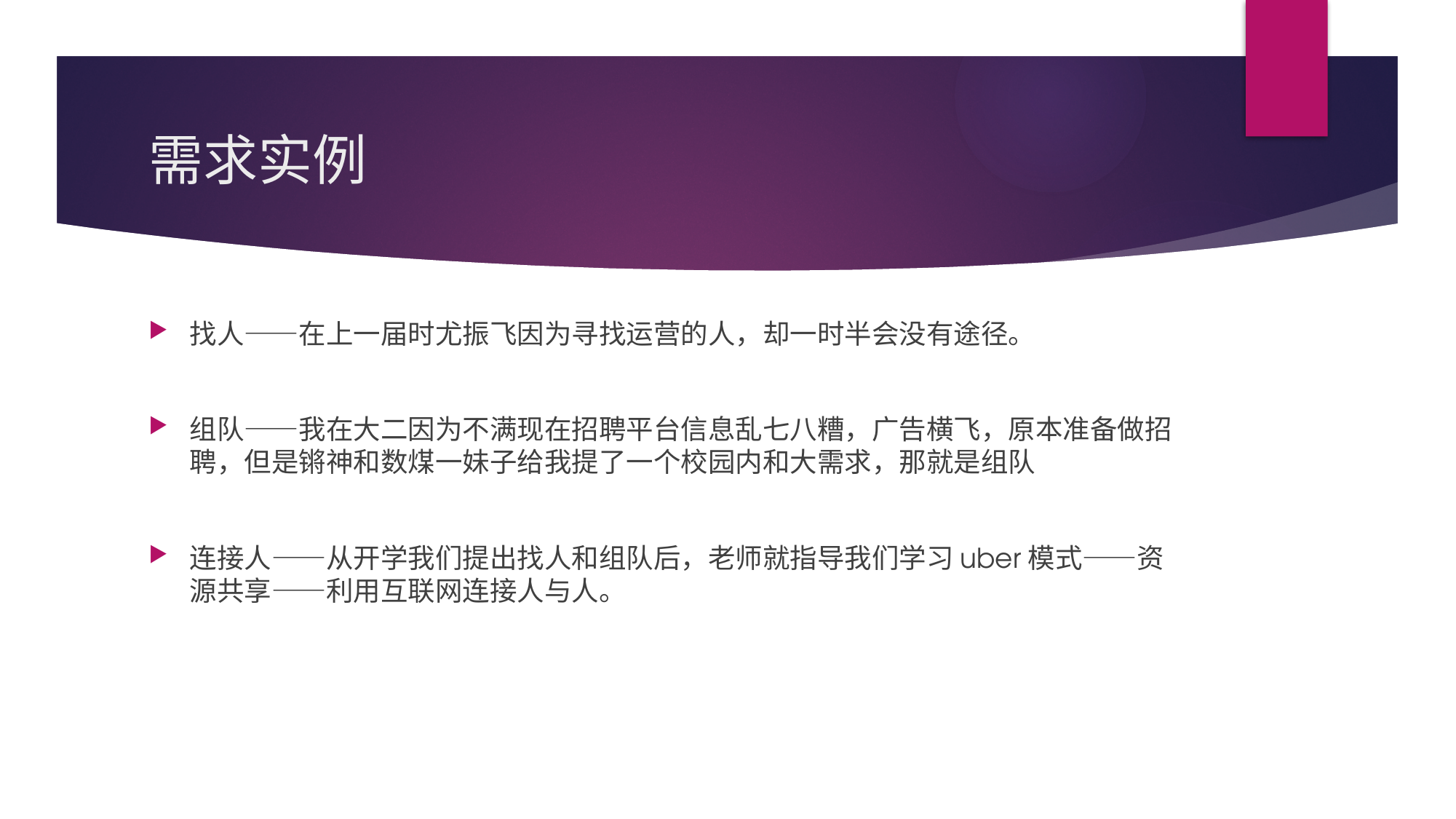

# 需求实例
找人——在上一届时尤振飞因为寻找运营的人，却一时半会没有途径。

组队——我在大二因为不满现在招聘平台信息乱七八糟，广告横飞，原本准备做招聘，但是锵神和数煤一妹子给我提了一个校园内和大需求，那就是组队

连接人——从开学我们提出找人和组队后，老师就指导我们学习uber模式——资源共享——利用互联网连接人与人。